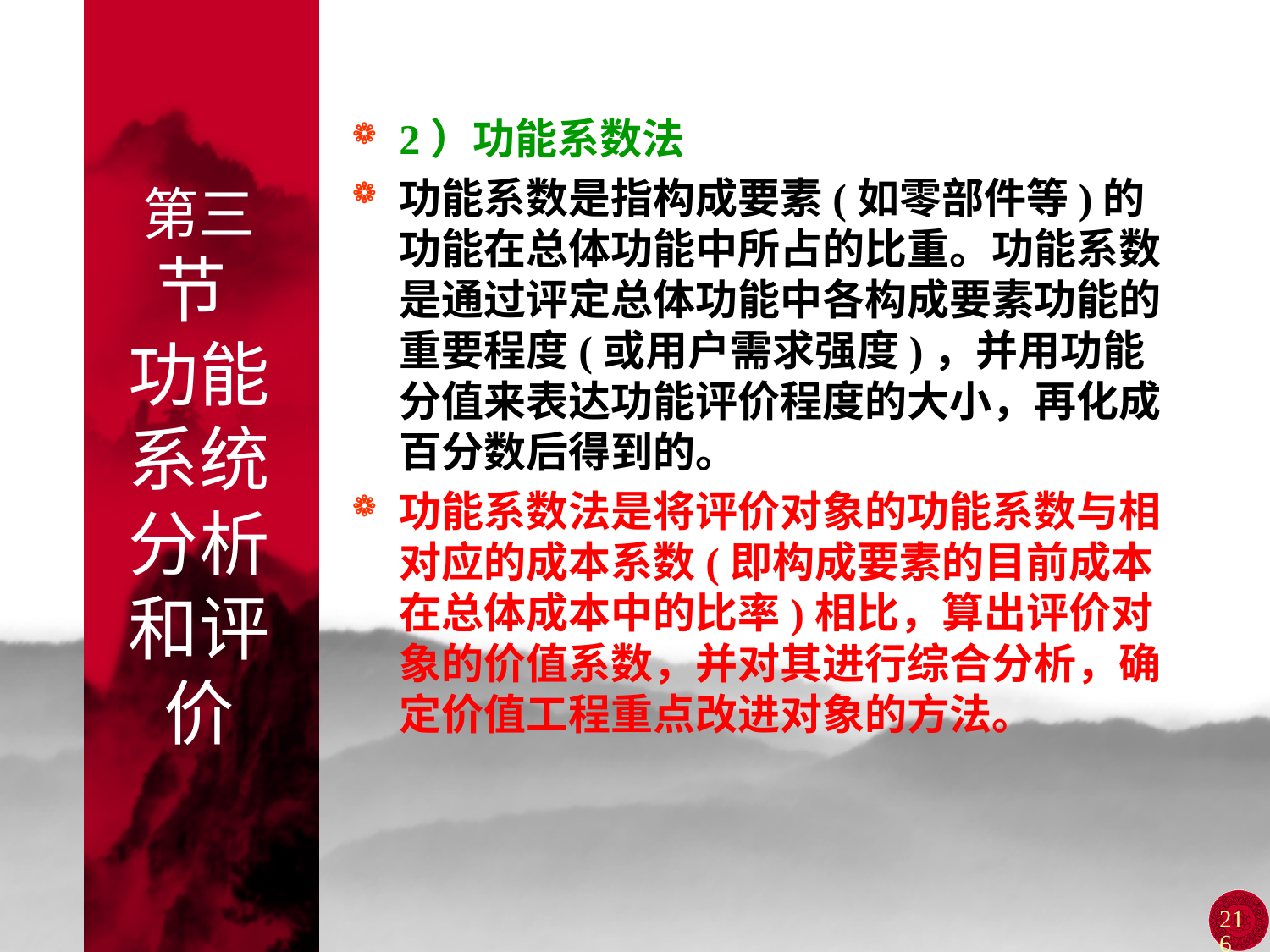

# 第三节  功能系统分析和评价
2）功能系数法
功能系数是指构成要素(如零部件等)的功能在总体功能中所占的比重。功能系数是通过评定总体功能中各构成要素功能的重要程度(或用户需求强度)，并用功能分值来表达功能评价程度的大小，再化成百分数后得到的。
功能系数法是将评价对象的功能系数与相对应的成本系数(即构成要素的目前成本在总体成本中的比率)相比，算出评价对象的价值系数，并对其进行综合分析，确定价值工程重点改进对象的方法。
216